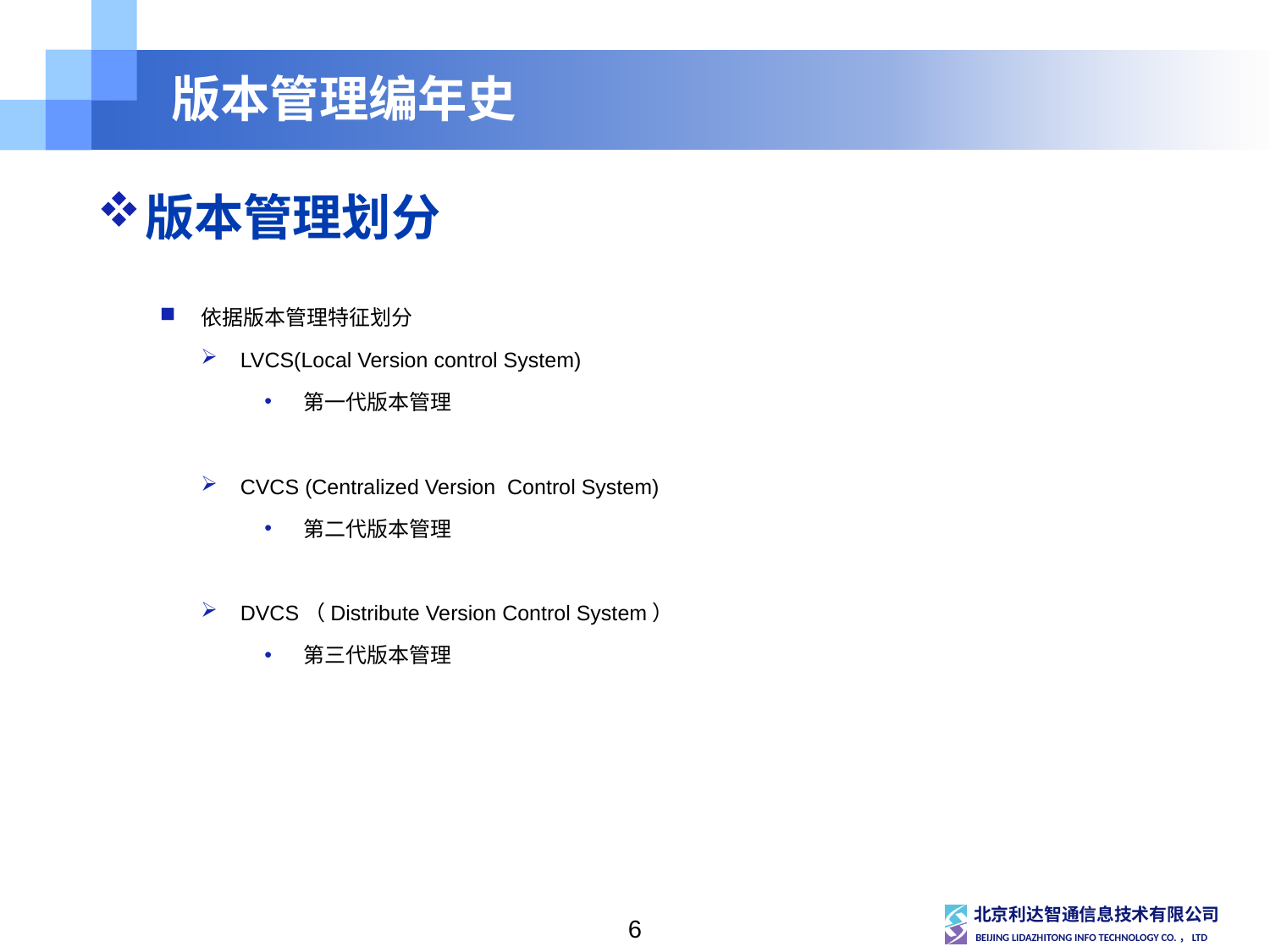

# 版本管理编年史
版本管理划分

依据版本管理特征划分
LVCS(Local Version control System)
第一代版本管理

CVCS (Centralized Version  Control System)
第二代版本管理

DVCS（Distribute Version Control System）
第三代版本管理

6